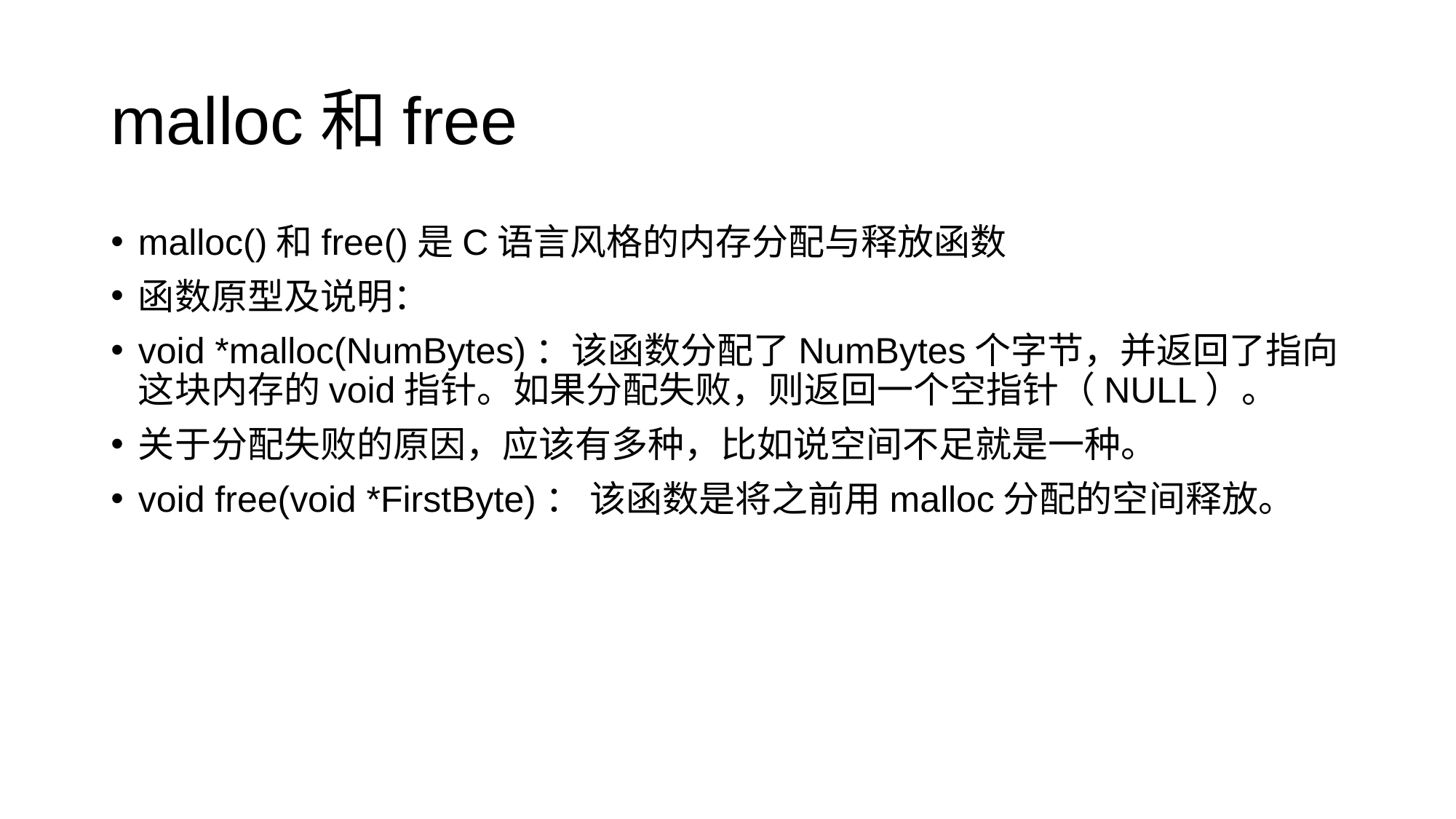

# malloc和free
malloc()和free()是C语言风格的内存分配与释放函数
函数原型及说明：
void *malloc(NumBytes)：该函数分配了NumBytes个字节，并返回了指向这块内存的void指针。如果分配失败，则返回一个空指针（NULL）。
关于分配失败的原因，应该有多种，比如说空间不足就是一种。
void free(void *FirstByte)： 该函数是将之前用malloc分配的空间释放。